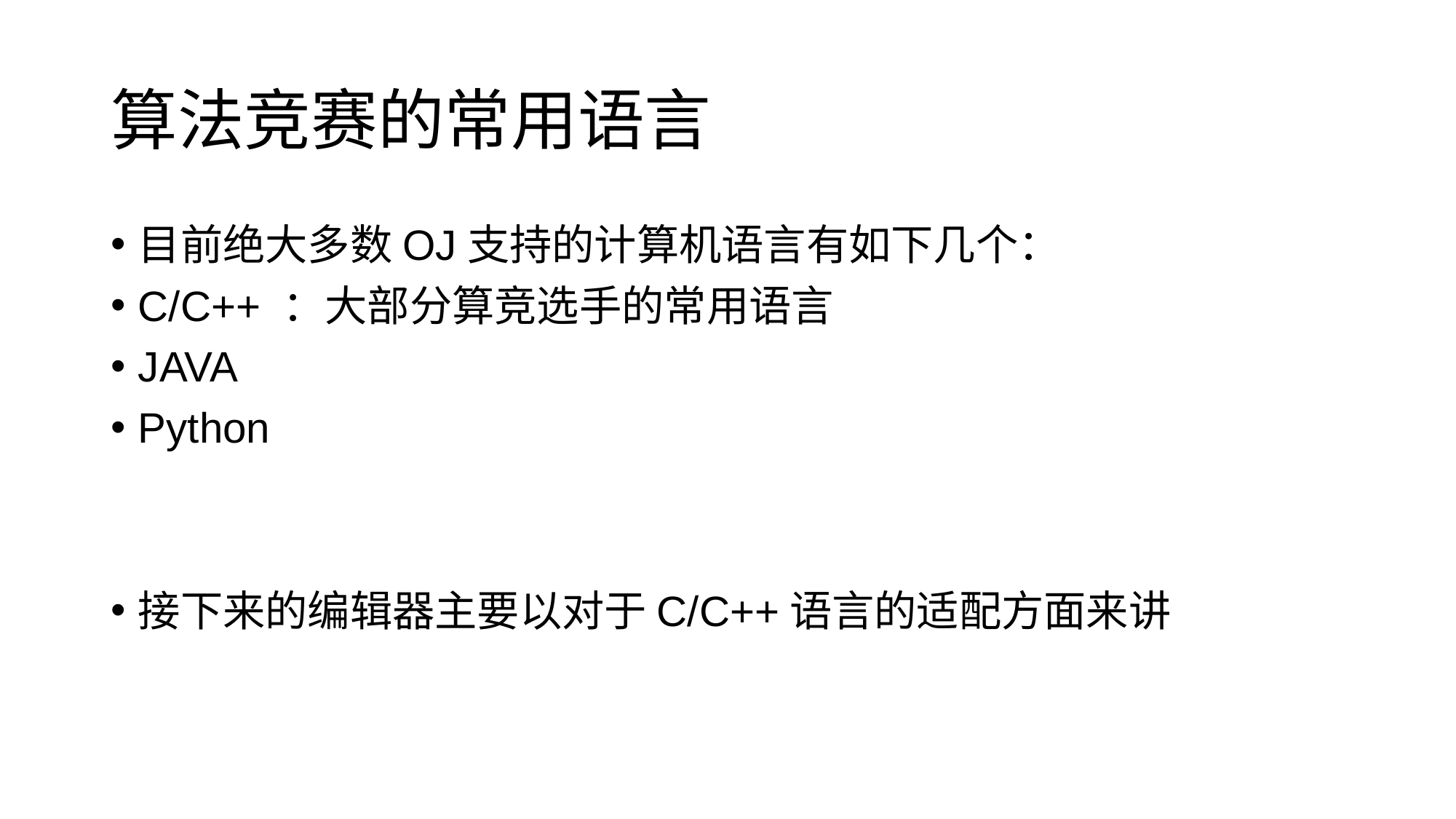

# 算法竞赛的常用语言
目前绝大多数OJ支持的计算机语言有如下几个：
C/C++ ：大部分算竞选手的常用语言
JAVA
Python

接下来的编辑器主要以对于C/C++语言的适配方面来讲